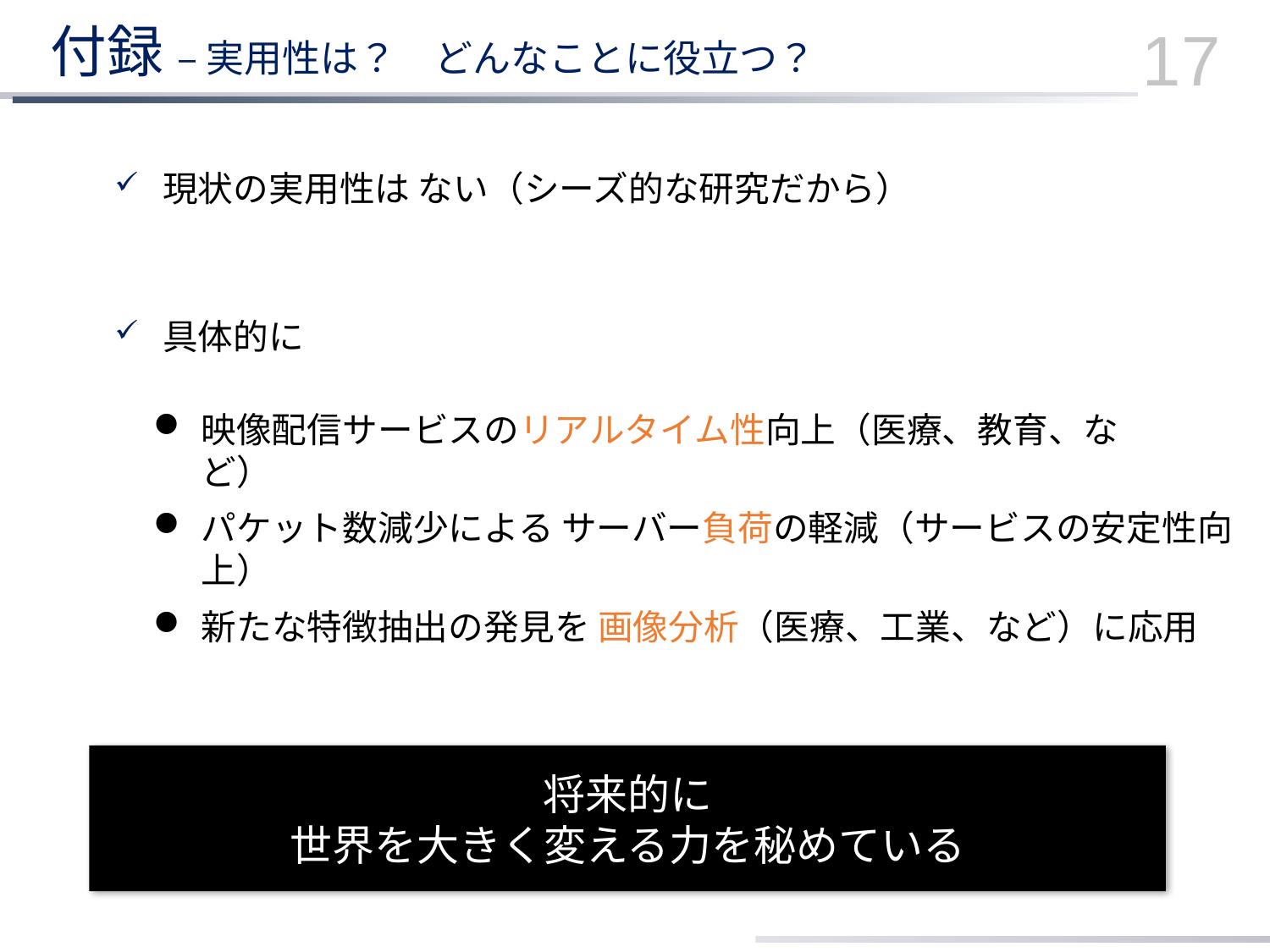

# 付録 – 実用性は？　どんなことに役立つ？
17
 現状の実用性は ない（シーズ的な研究だから）
 具体的に
映像配信サービスのリアルタイム性向上（医療、教育、など）
パケット数減少による サーバー負荷の軽減（サービスの安定性向上）
新たな特徴抽出の発見を 画像分析（医療、工業、など）に応用
将来的に
世界を大きく変える力を秘めている